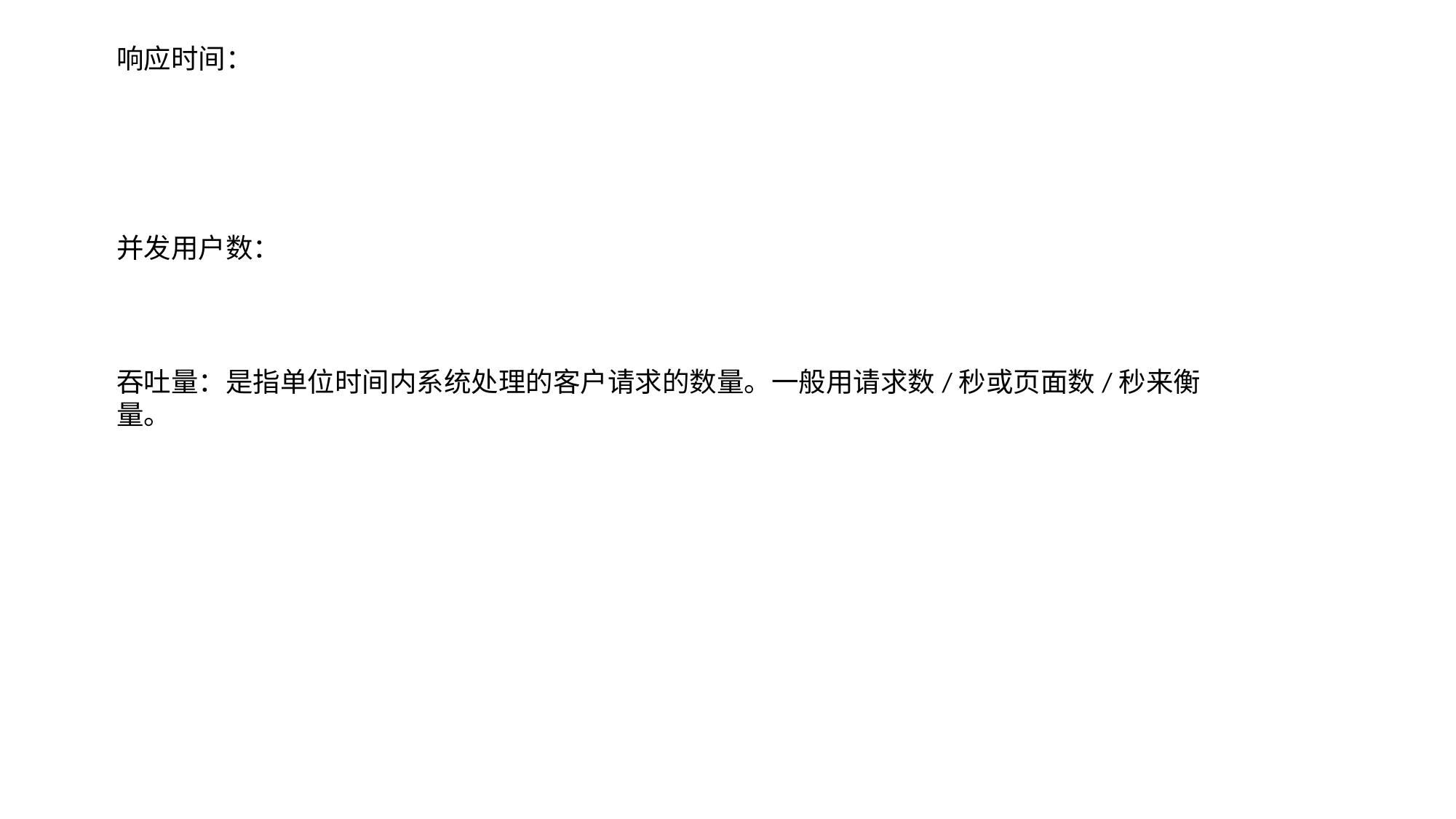

响应时间：
并发用户数：
吞吐量：是指单位时间内系统处理的客户请求的数量。一般用请求数/秒或页面数/秒来衡量。